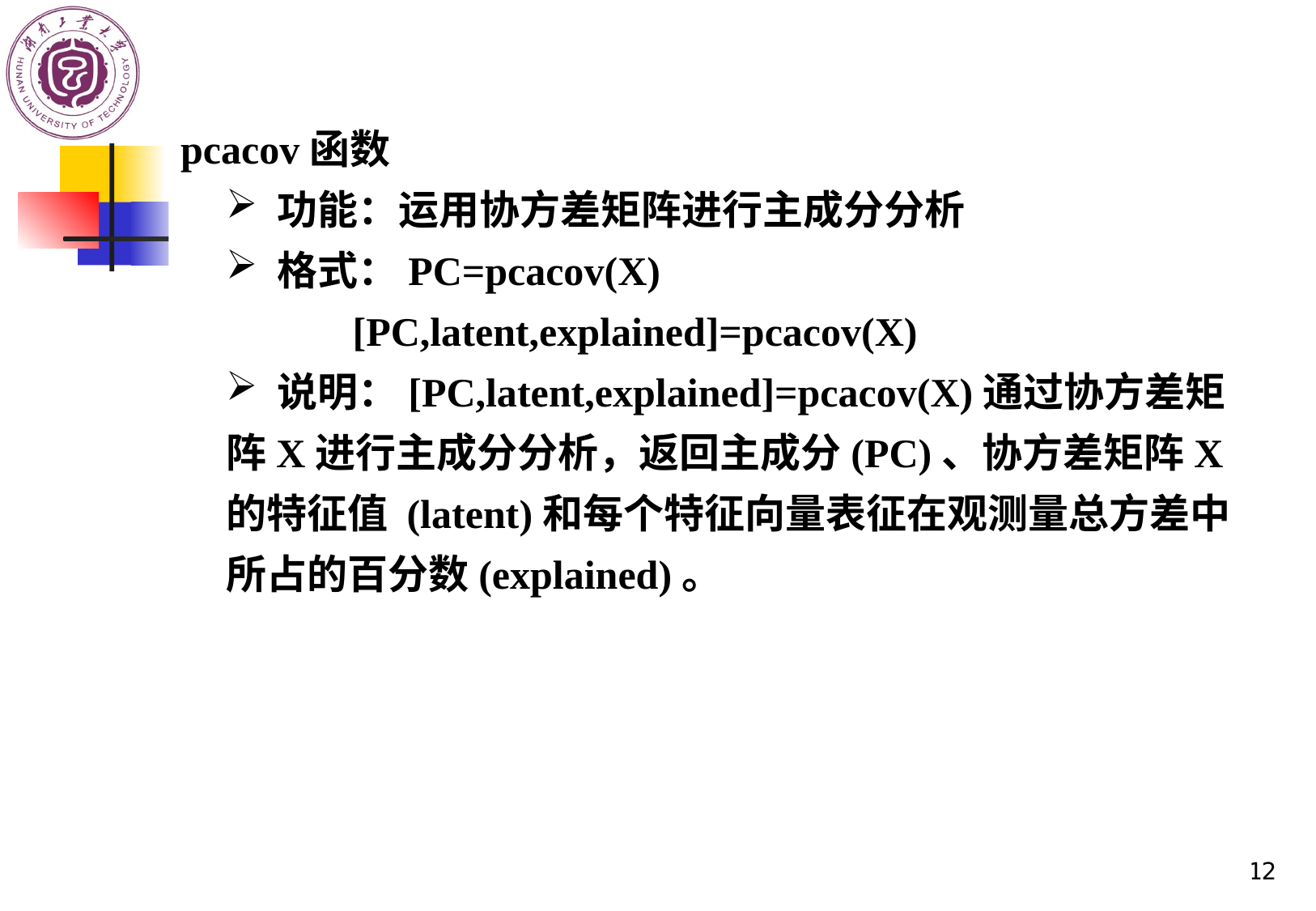

pcacov函数
 功能：运用协方差矩阵进行主成分分析
 格式：PC=pcacov(X)
                 [PC,latent,explained]=pcacov(X)
 说明：[PC,latent,explained]=pcacov(X)通过协方差矩阵X进行主成分分析，返回主成分(PC)、协方差矩阵X的特征值 (latent)和每个特征向量表征在观测量总方差中所占的百分数(explained)。
12